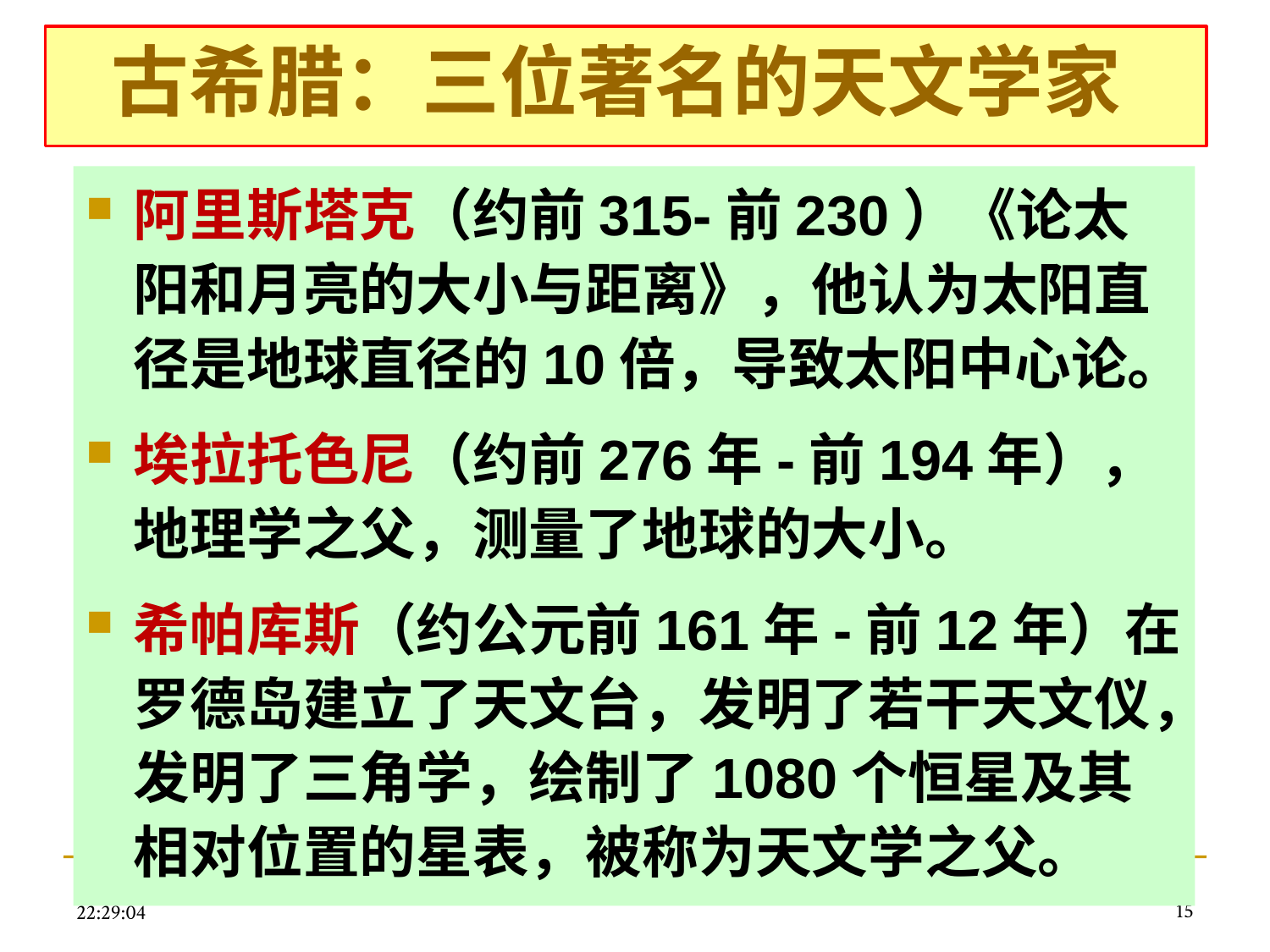

# 古希腊：三位著名的天文学家
阿里斯塔克（约前315-前230）《论太阳和月亮的大小与距离》，他认为太阳直径是地球直径的10倍，导致太阳中心论。
埃拉托色尼（约前276年-前194年），地理学之父，测量了地球的大小。
希帕库斯（约公元前161年-前12年）在罗德岛建立了天文台，发明了若干天文仪，发明了三角学，绘制了1080个恒星及其相对位置的星表，被称为天文学之父。
22:29:04
15